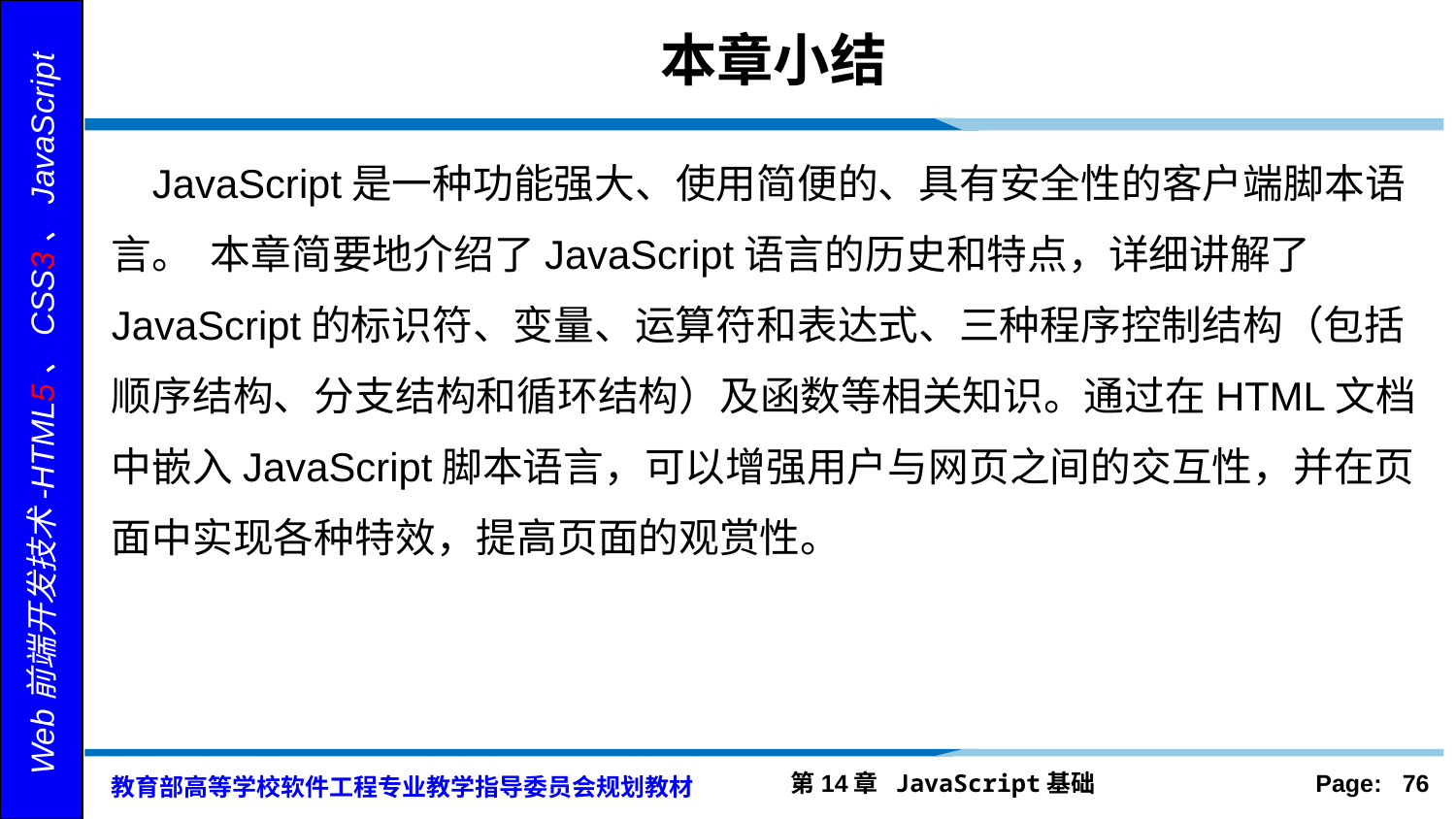

本章小结
    JavaScript是一种功能强大、使用简便的、具有安全性的客户端脚本语言。  本章简要地介绍了JavaScript语言的历史和特点，详细讲解了JavaScript的标识符、变量、运算符和表达式、三种程序控制结构（包括顺序结构、分支结构和循环结构）及函数等相关知识。通过在HTML文档中嵌入JavaScript脚本语言，可以增强用户与网页之间的交互性，并在页面中实现各种特效，提高页面的观赏性。